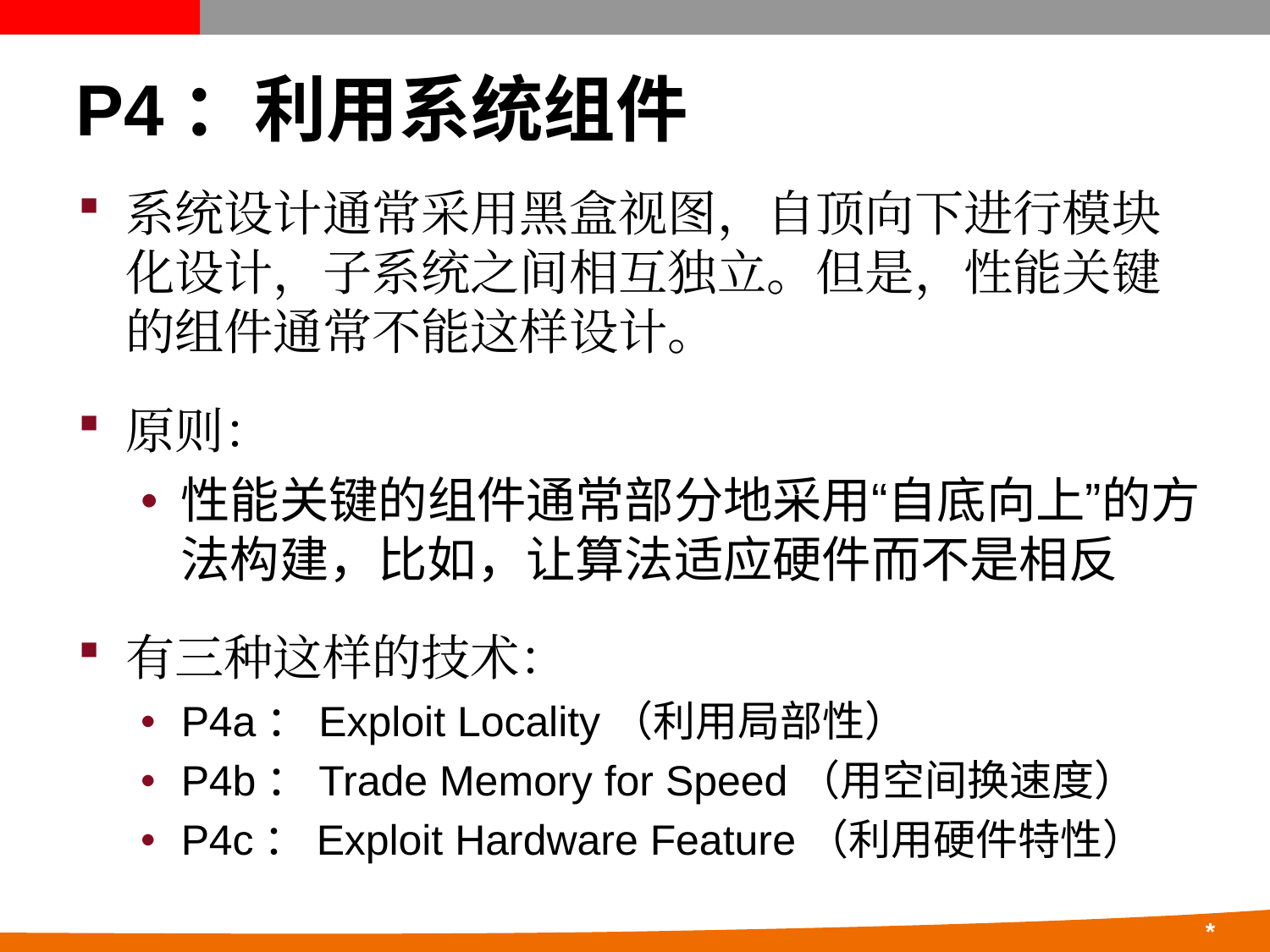

# P4：利用系统组件
系统设计通常采用黑盒视图，自顶向下进行模块化设计，子系统之间相互独立。但是，性能关键的组件通常不能这样设计。

原则：
性能关键的组件通常部分地采用“自底向上”的方法构建，比如，让算法适应硬件而不是相反

有三种这样的技术：
P4a：Exploit Locality（利用局部性）
P4b：Trade Memory for Speed（用空间换速度）
P4c：Exploit Hardware Feature（利用硬件特性）